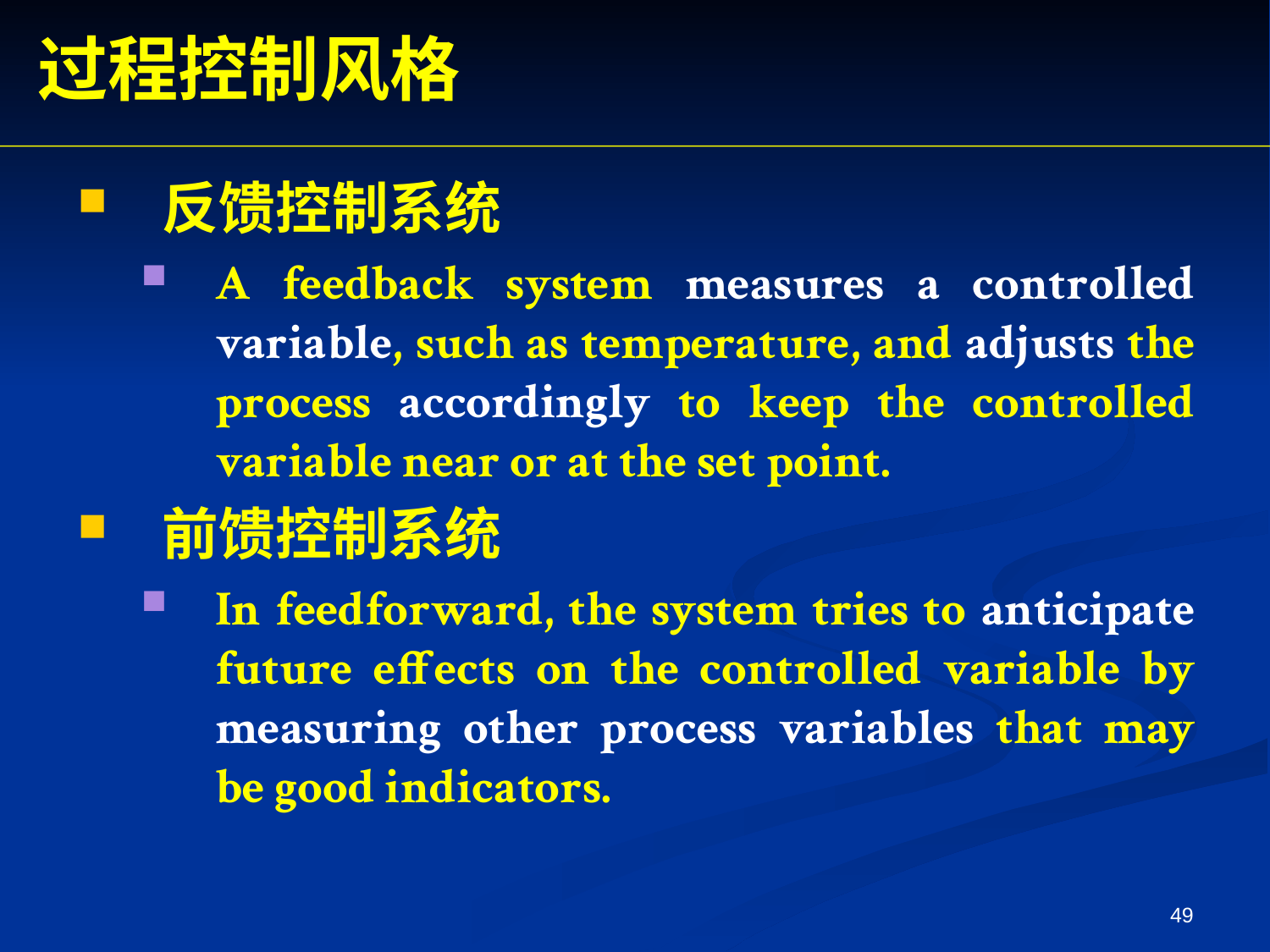

过程控制风格

反馈控制系统
A feedback system measures a controlled variable, such as temperature, and adjusts the process accordingly to keep the controlled variable near or at the set point.
前馈控制系统
In feedforward, the system tries to anticipate future effects on the controlled variable by measuring other process variables that may be good indicators.

49